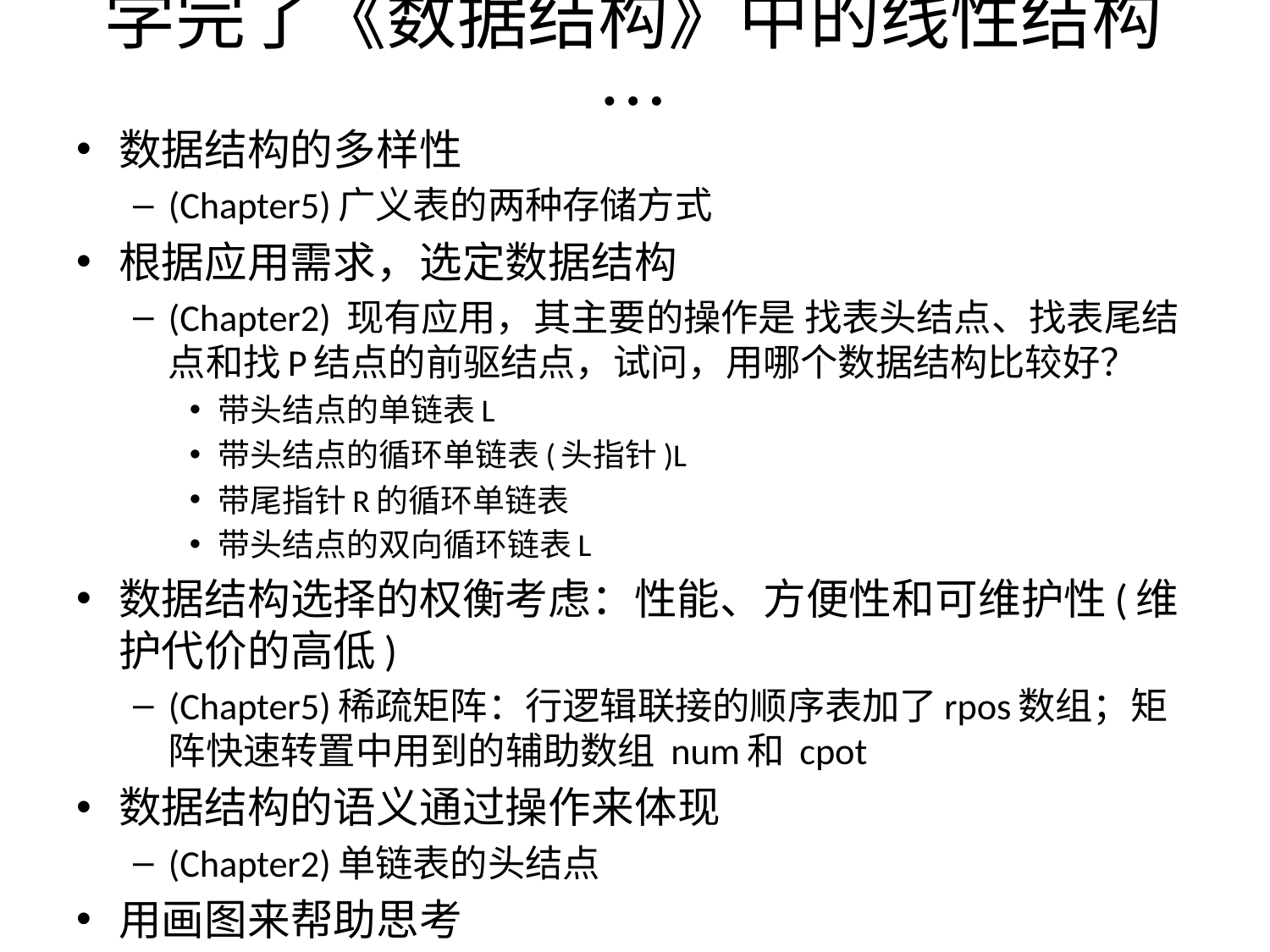

# 学完了《数据结构》中的线性结构…
数据结构的多样性
(Chapter5)广义表的两种存储方式
根据应用需求，选定数据结构
(Chapter2) 现有应用，其主要的操作是 找表头结点、找表尾结点和找P结点的前驱结点，试问，用哪个数据结构比较好？
带头结点的单链表L
带头结点的循环单链表(头指针)L
带尾指针R的循环单链表
带头结点的双向循环链表L
数据结构选择的权衡考虑：性能、方便性和可维护性(维护代价的高低)
(Chapter5)稀疏矩阵：行逻辑联接的顺序表加了rpos数组；矩阵快速转置中用到的辅助数组 num和 cpot
数据结构的语义通过操作来体现
(Chapter2)单链表的头结点
用画图来帮助思考